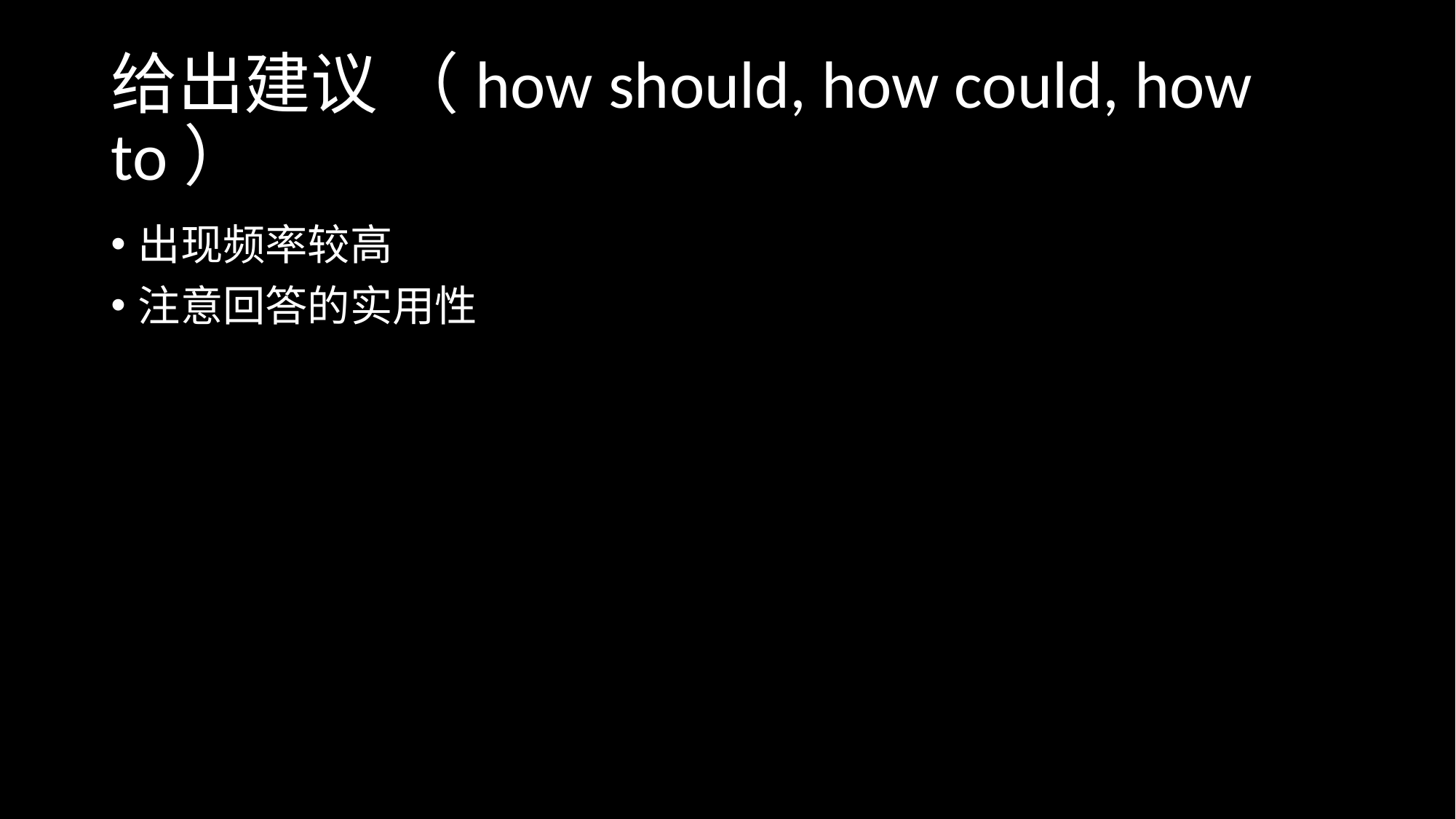

# 给出建议 （how should, how could, how to）
出现频率较高
注意回答的实用性